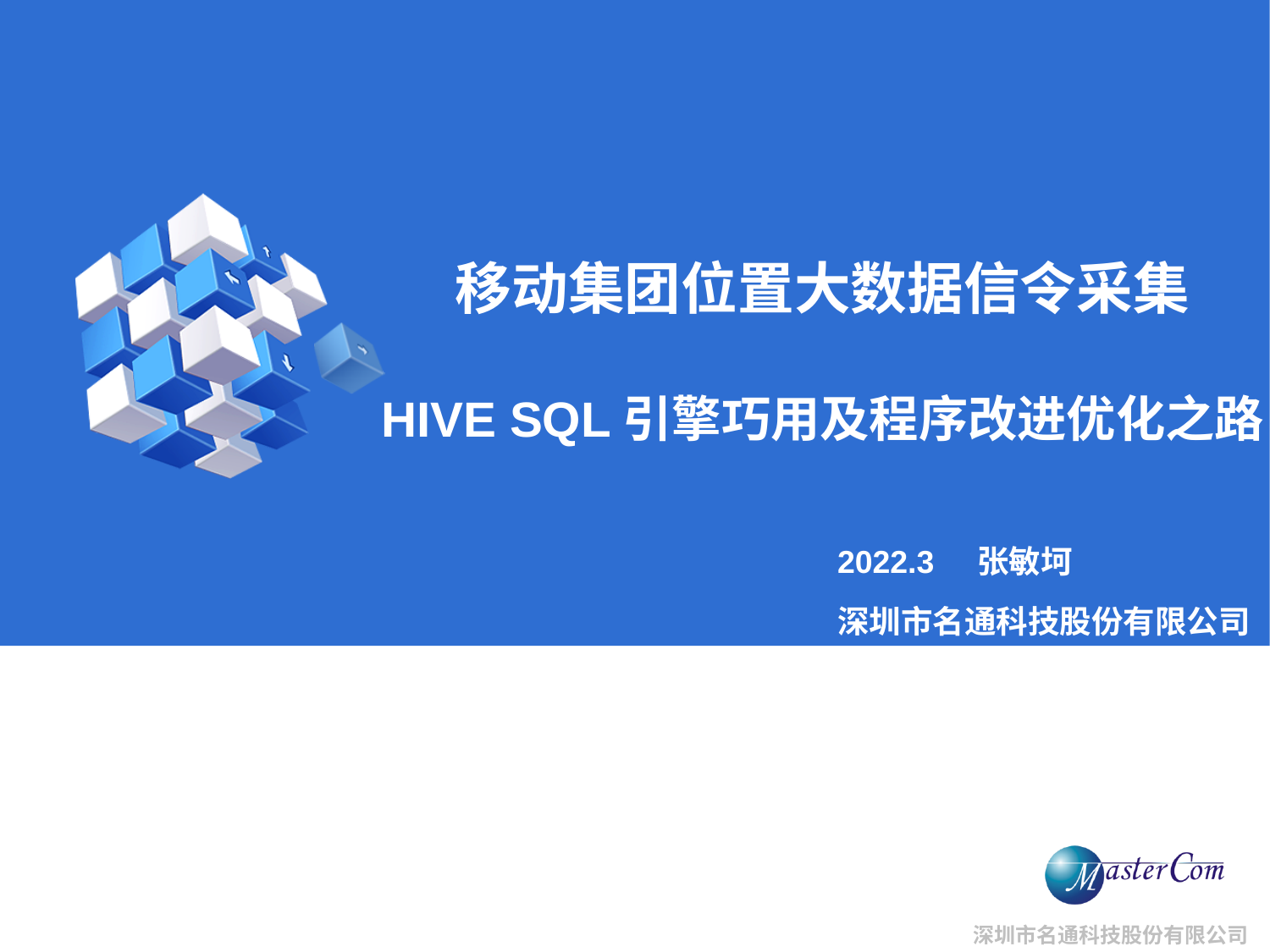

移动集团位置大数据信令采集

HIVE SQL引擎巧用及程序改进优化之路
2022.3    张敏坷

深圳市名通科技股份有限公司